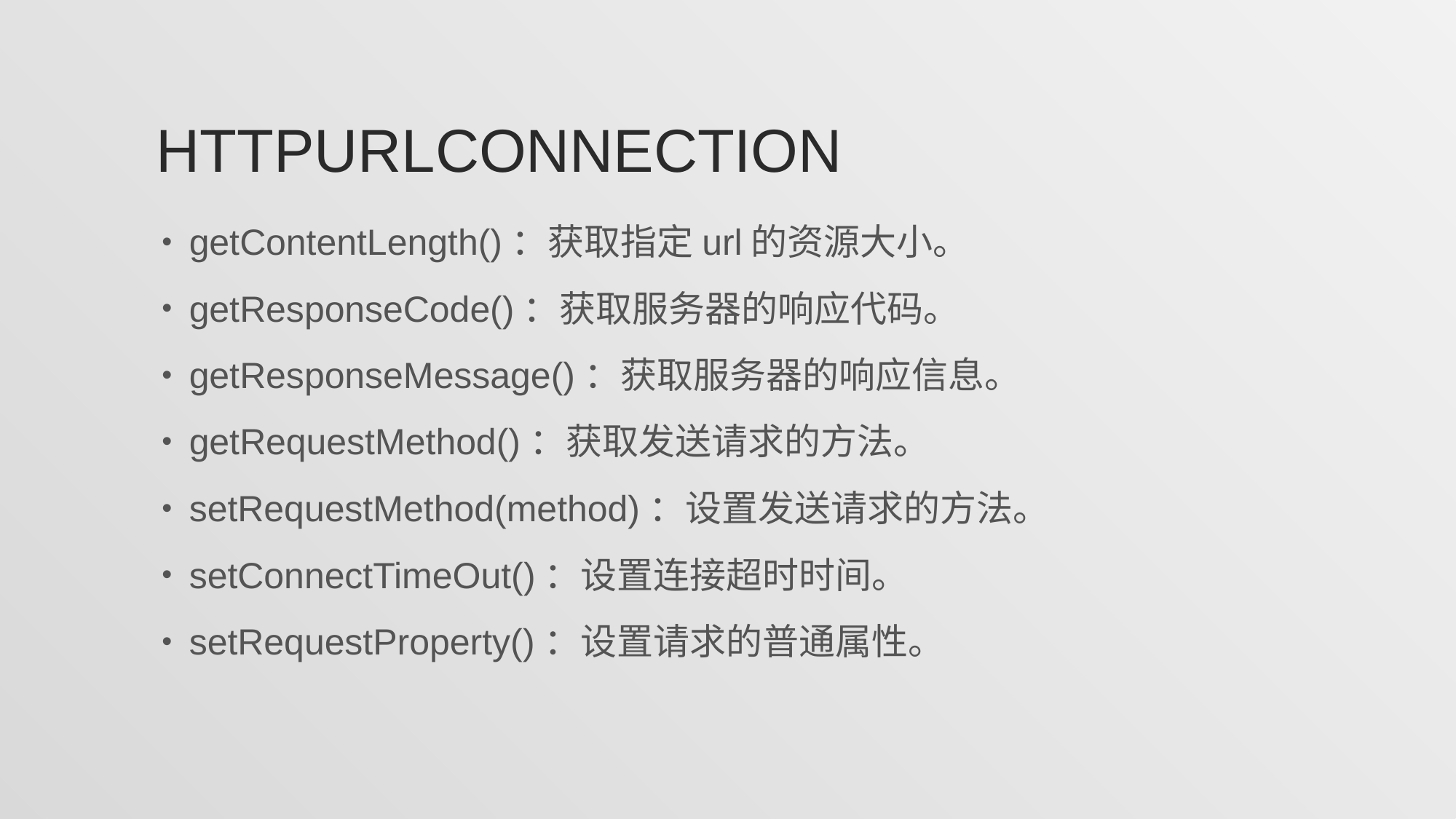

# httpURlconnecTION
getContentLength()：获取指定url的资源大小。
getResponseCode()：获取服务器的响应代码。
getResponseMessage()：获取服务器的响应信息。
getRequestMethod()：获取发送请求的方法。
setRequestMethod(method)：设置发送请求的方法。
setConnectTimeOut()：设置连接超时时间。
setRequestProperty()：设置请求的普通属性。